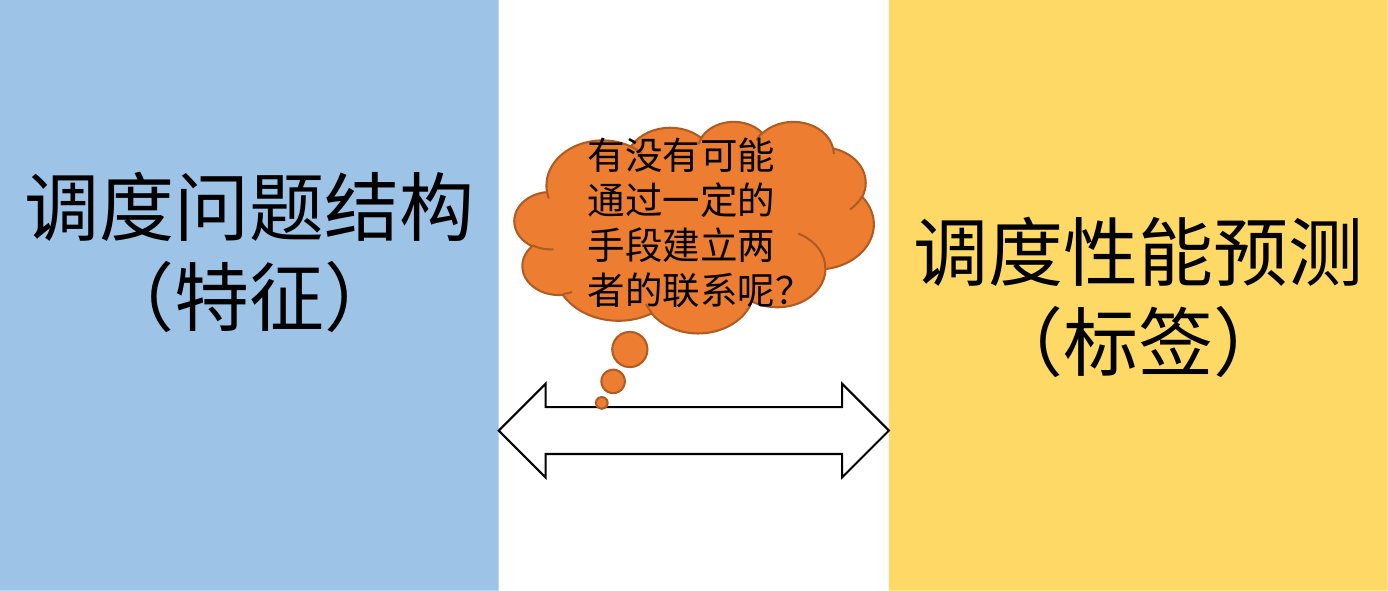

调度问题结构
（特征）

调度性能预测
（标签）
有没有可能通过一定的手段建立两者的联系呢？